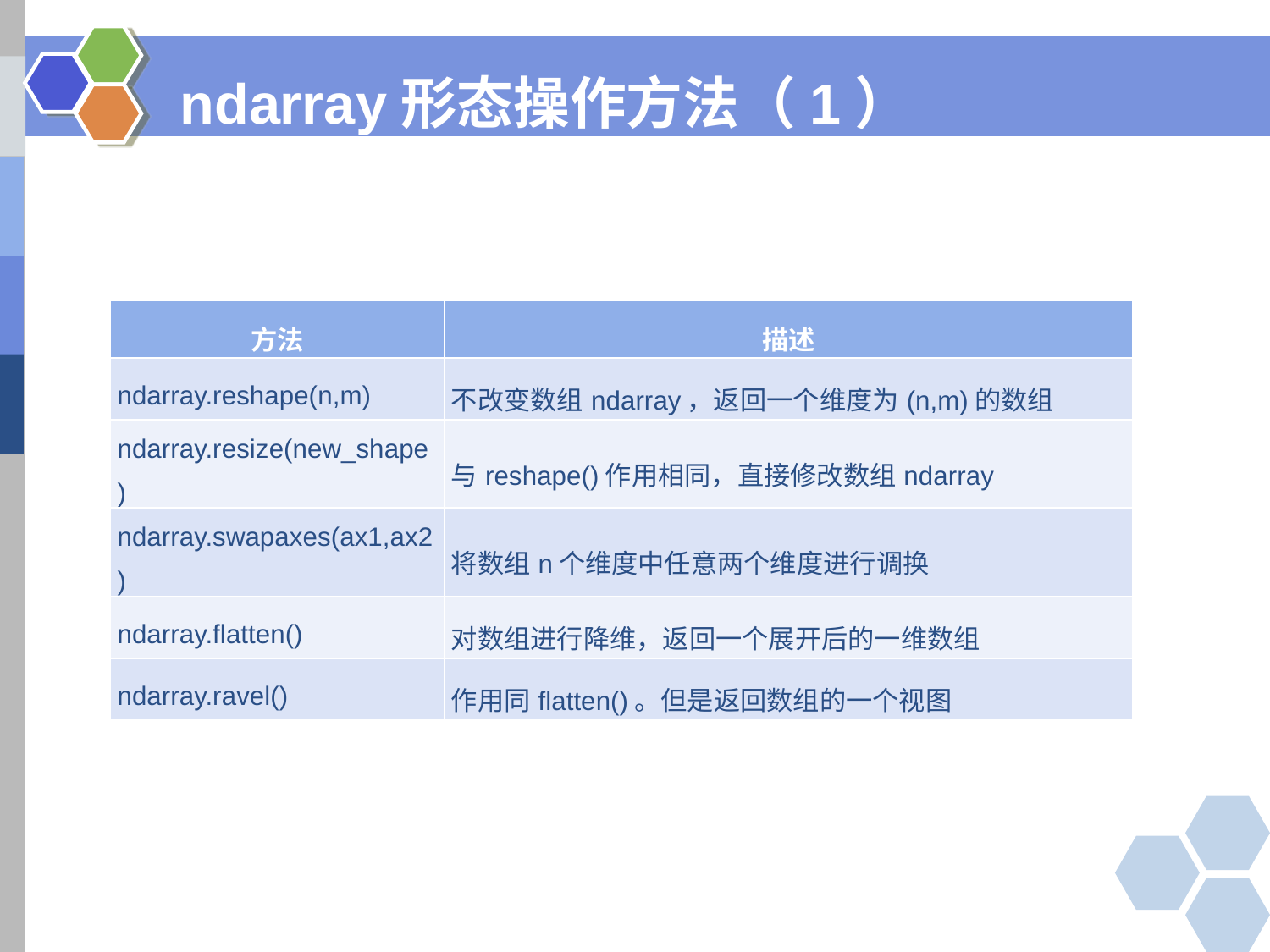

# ndarray形态操作方法（1）
| 方法 | 描述 |
| --- | --- |
| ndarray.reshape(n,m) | 不改变数组ndarray，返回一个维度为(n,m)的数组 |
| ndarray.resize(new\_shape) | 与reshape()作用相同，直接修改数组ndarray |
| ndarray.swapaxes(ax1,ax2) | 将数组n个维度中任意两个维度进行调换 |
| ndarray.flatten() | 对数组进行降维，返回一个展开后的一维数组 |
| ndarray.ravel() | 作用同flatten()。但是返回数组的一个视图 |